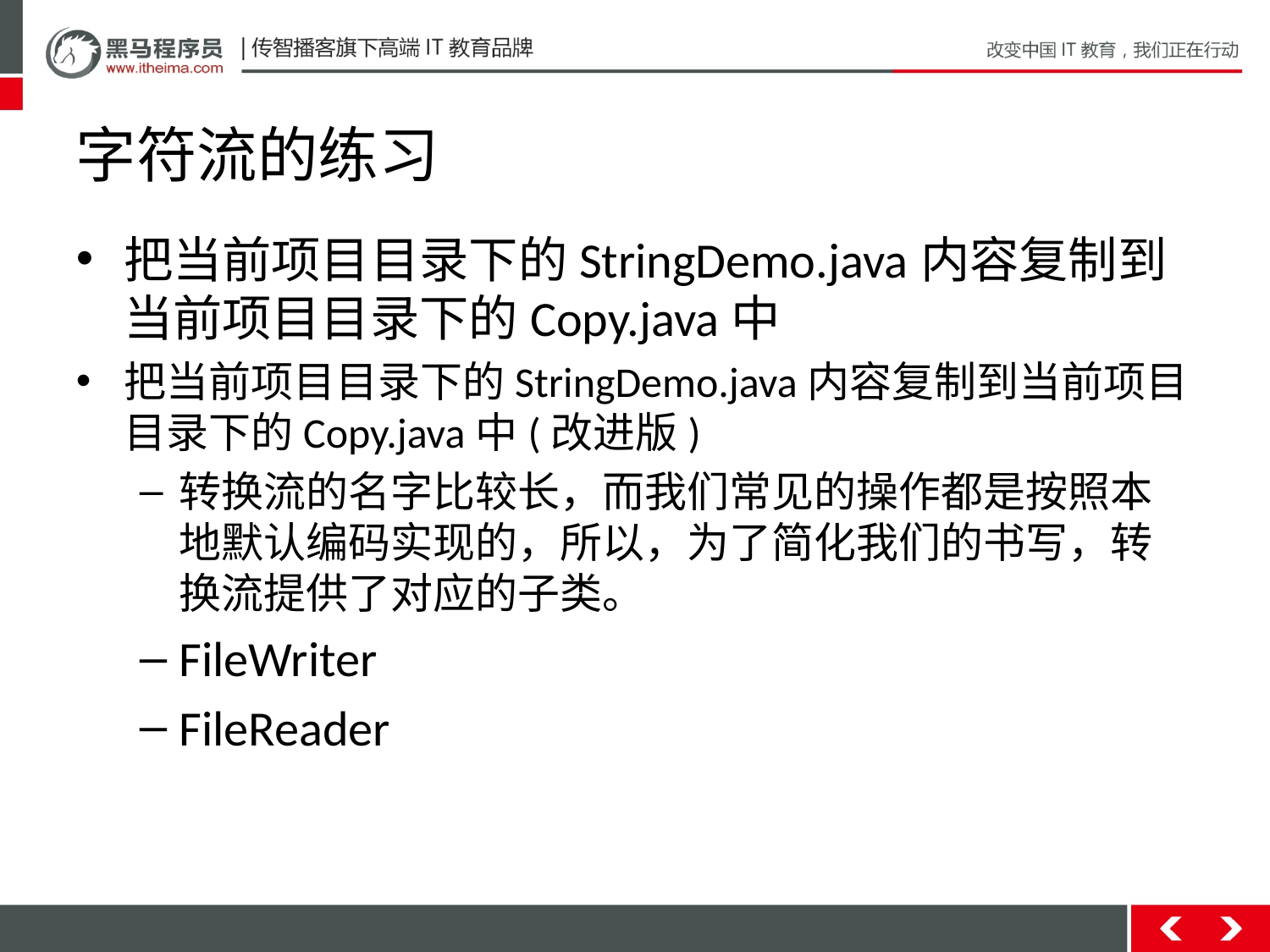

# 字符流的练习
把当前项目目录下的StringDemo.java内容复制到当前项目目录下的Copy.java中
把当前项目目录下的StringDemo.java内容复制到当前项目目录下的Copy.java中(改进版)
转换流的名字比较长，而我们常见的操作都是按照本地默认编码实现的，所以，为了简化我们的书写，转换流提供了对应的子类。
FileWriter
FileReader